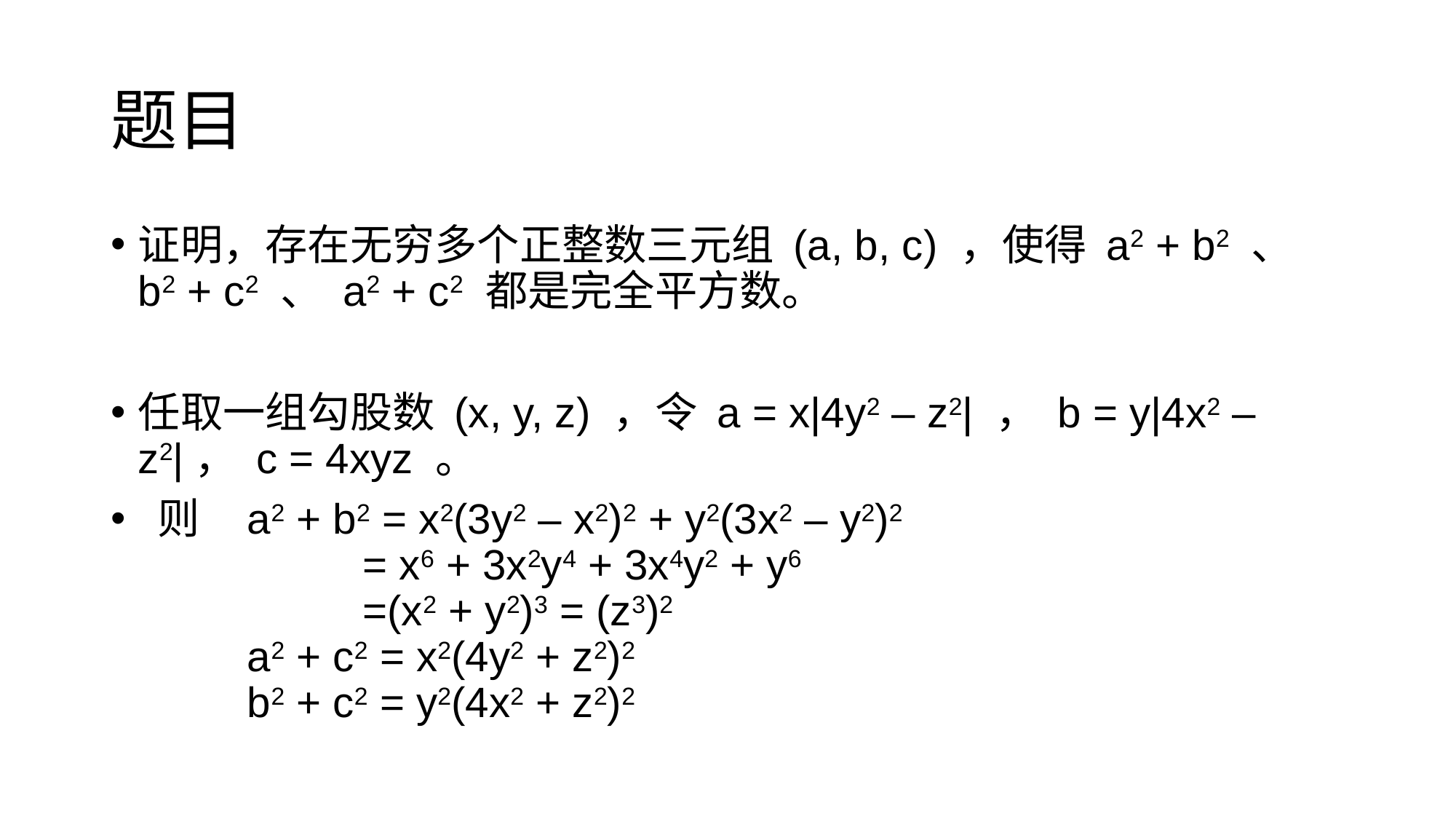

# 题目
证明，存在无穷多个正整数三元组 (a, b, c) ，使得 a2 + b2 、 b2 + c2 、 a2 + c2 都是完全平方数。

任取一组勾股数 (x, y, z) ，令 a = x|4y2 – z2| ， b = y|4x2 – z2|， c = 4xyz 。
 则	a2 + b2 = x2(3y2 – x2)2 + y2(3x2 – y2)2
                   = x6 + 3x2y4 + 3x4y2 + y6
                   =(x2 + y2)3 = (z3)2
  	a2 + c2 = x2(4y2 + z2)2
  	b2 + c2 = y2(4x2 + z2)2